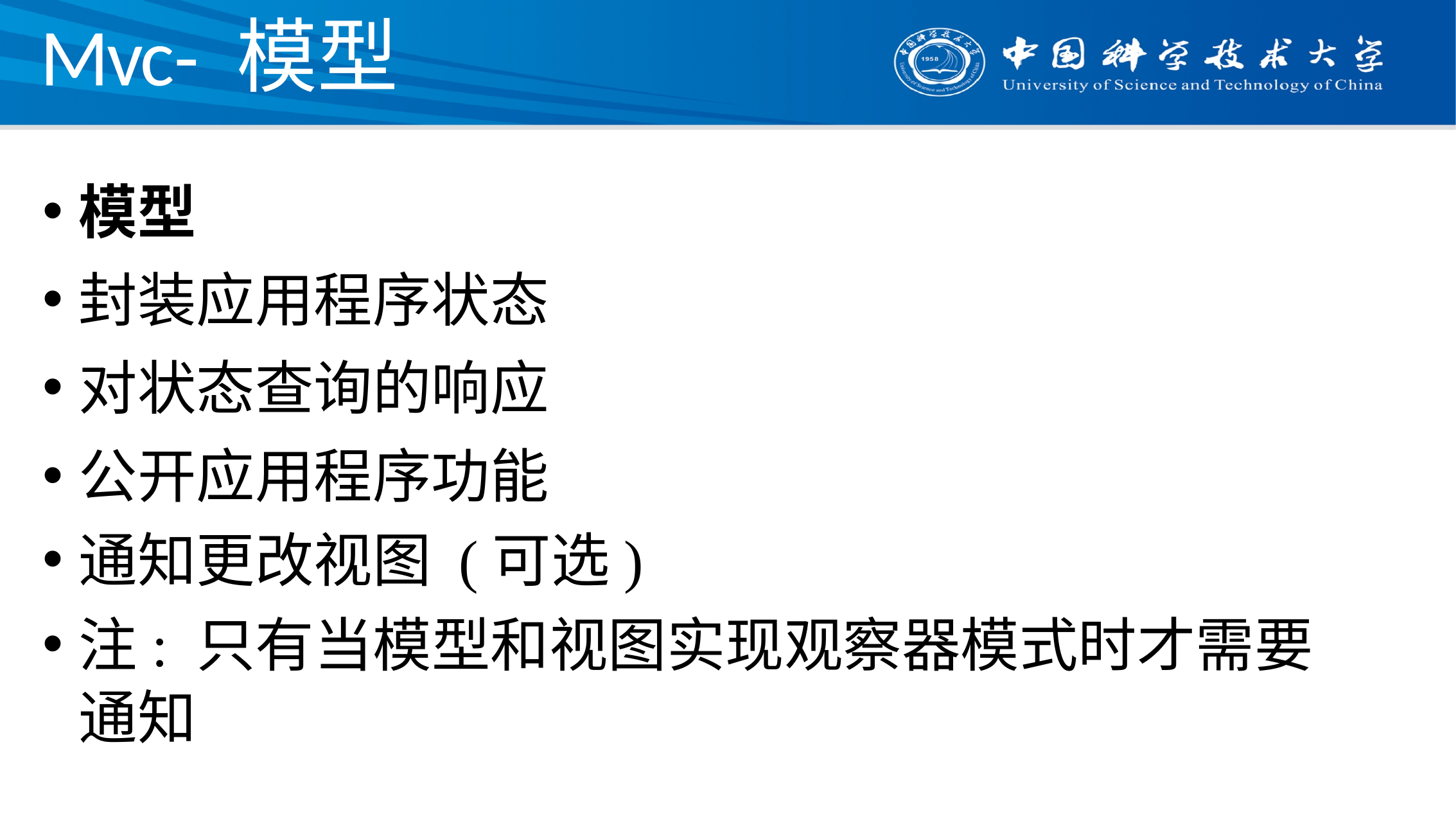

# Mvc- 模型
模型
封装应用程序状态
对状态查询的响应
公开应用程序功能
通知更改视图 (可选)
注: 只有当模型和视图实现观察器模式时才需要通知